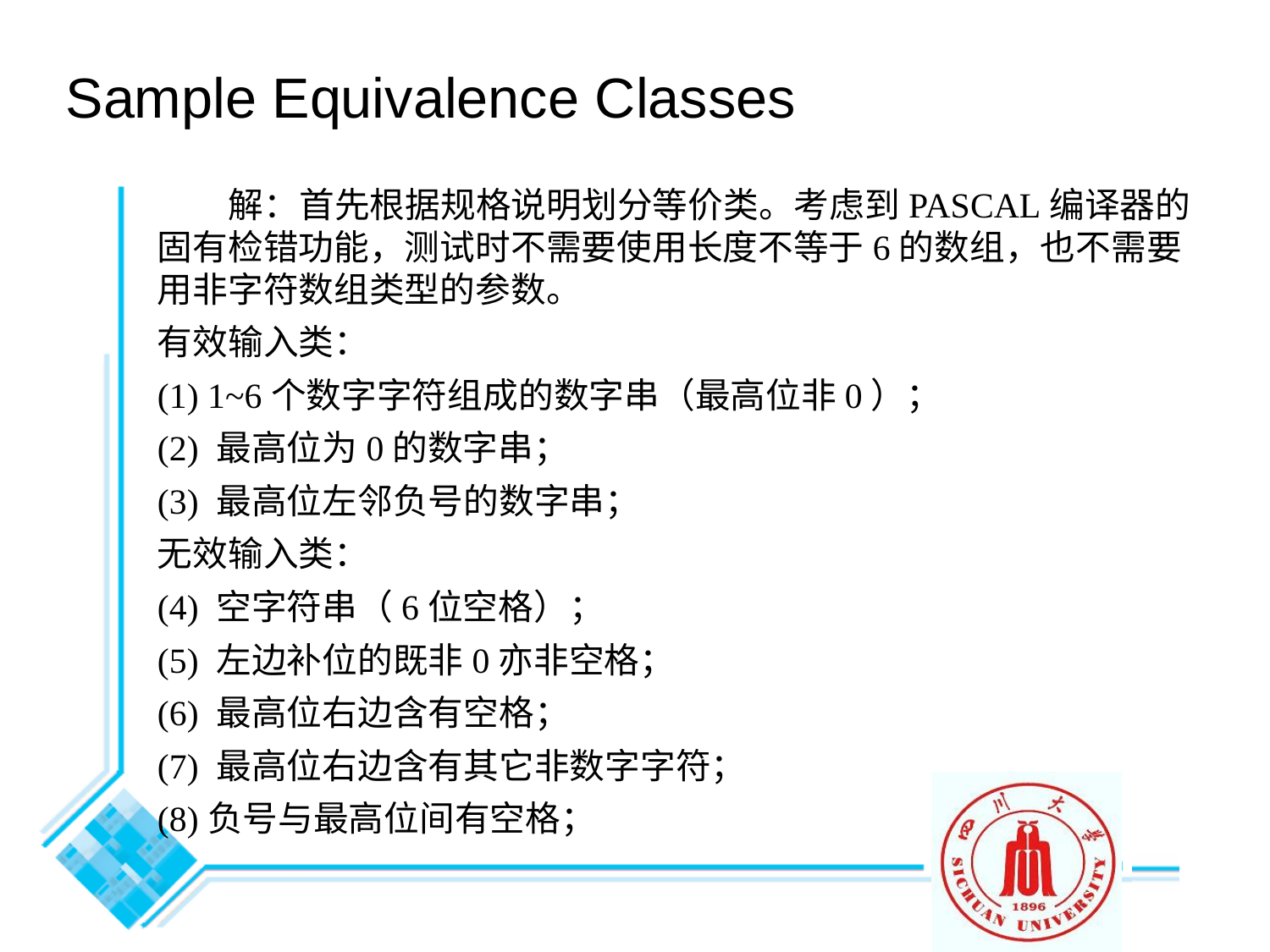

Sample Equivalence Classes
        解：首先根据规格说明划分等价类。考虑到PASCAL编译器的固有检错功能，测试时不需要使用长度不等于6的数组，也不需要用非字符数组类型的参数。
有效输入类：
(1) 1~6个数字字符组成的数字串（最高位非0）；
(2) 最高位为0的数字串；
(3) 最高位左邻负号的数字串；
无效输入类：
(4) 空字符串（6位空格）；
(5) 左边补位的既非0亦非空格；
(6) 最高位右边含有空格；
(7) 最高位右边含有其它非数字字符；
(8)负号与最高位间有空格；